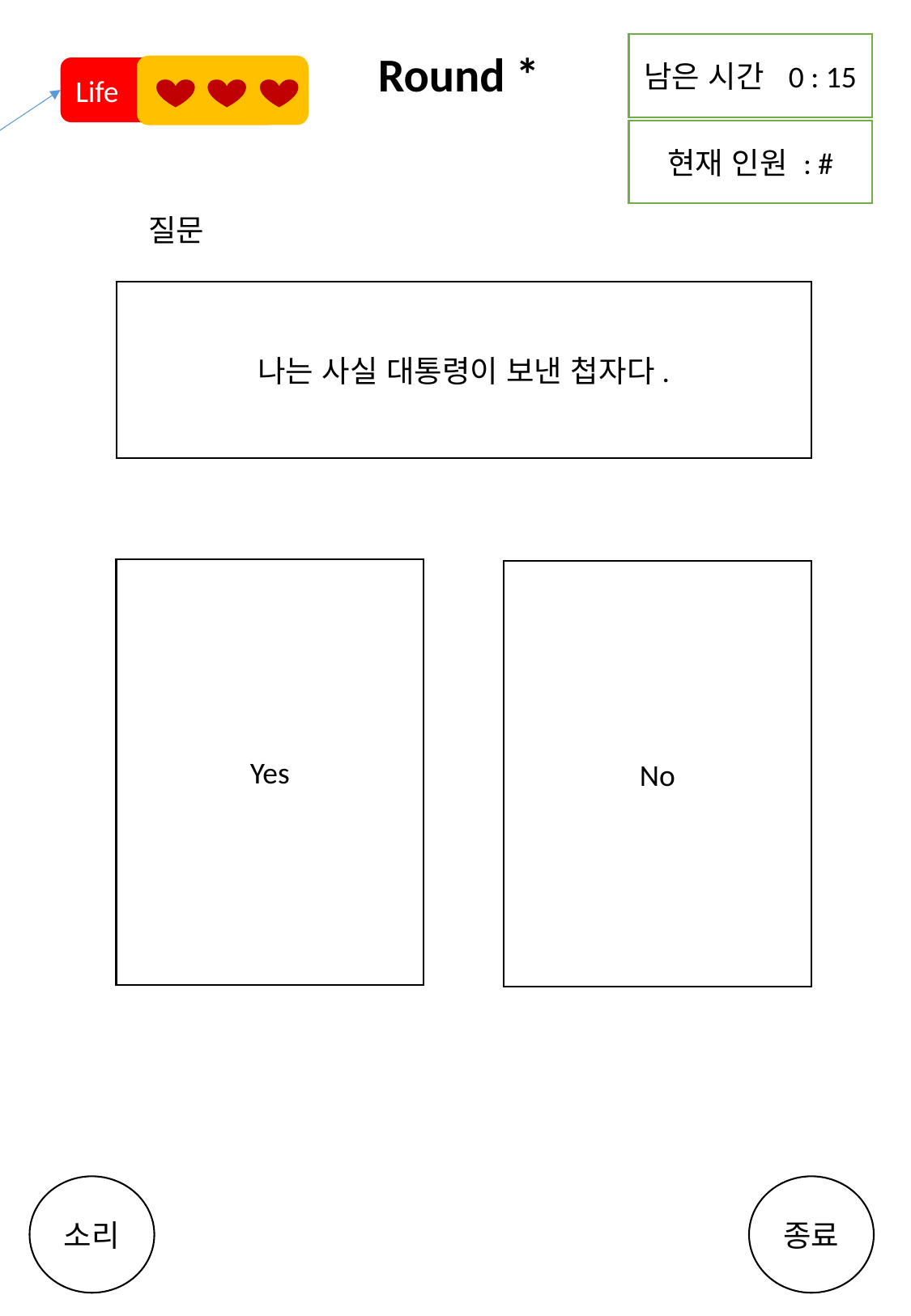

남은 시간  0 : 15
Round *

Life
시작 진행 화면

현재 인원 : #
질문
나는 사실 대통령이 보낸 첩자다.
라이프 – 이것도 디자이너가 알아서 하겠지
(배치, 색상)
Yes
No
한라운드가 끝나면 : 14
배경은 될 수  있으면 심플한 문양?
복잡하지 않도록
시선강탈 NONO
최대한 명제와 버튼에 시선 쏠리게
소리
종료